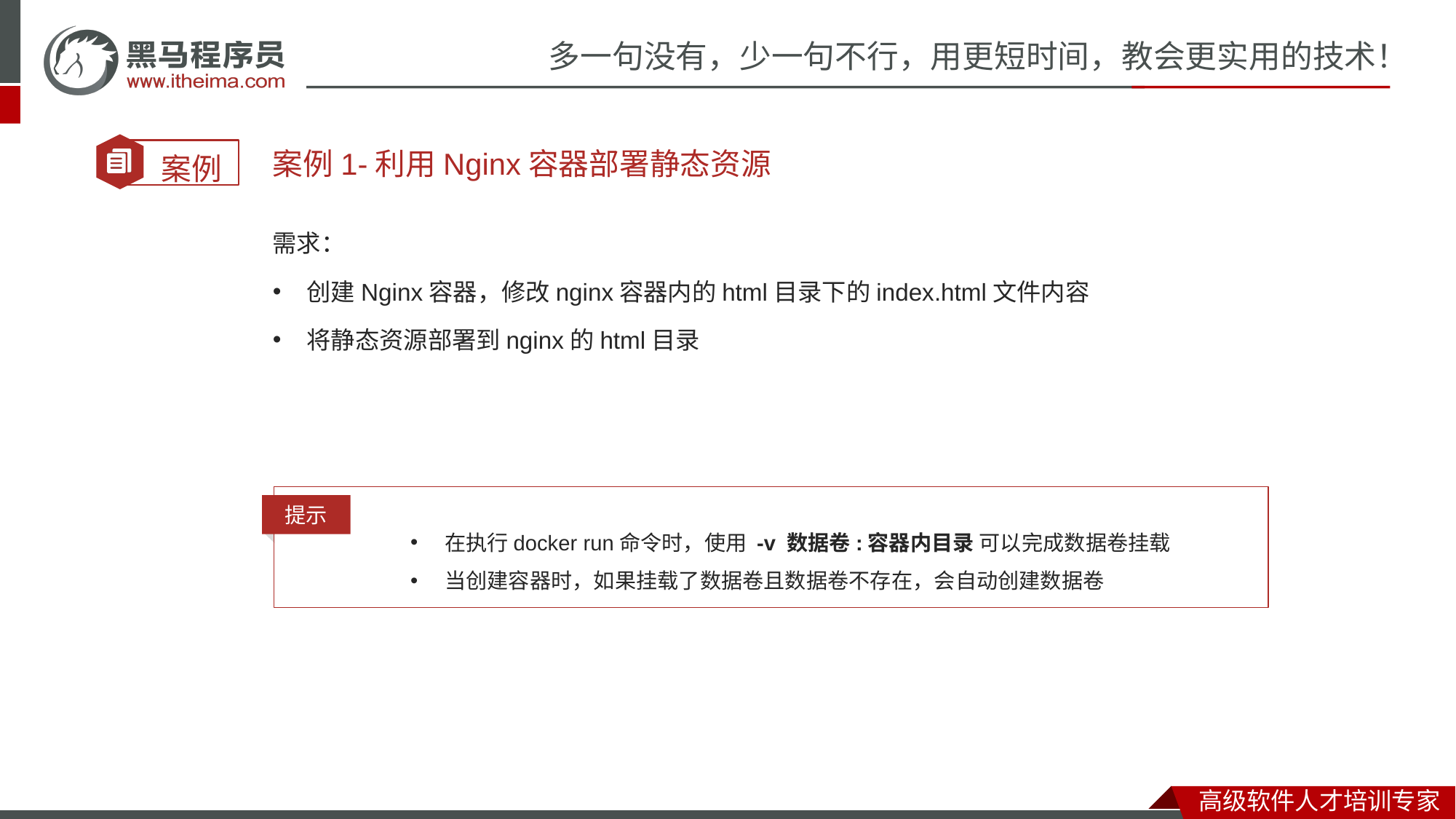

案例1-利用Nginx容器部署静态资源
需求：
创建Nginx容器，修改nginx容器内的html目录下的index.html文件内容
将静态资源部署到nginx的html目录

提示
在执行docker run命令时，使用 -v 数据卷:容器内目录 可以完成数据卷挂载
当创建容器时，如果挂载了数据卷且数据卷不存在，会自动创建数据卷